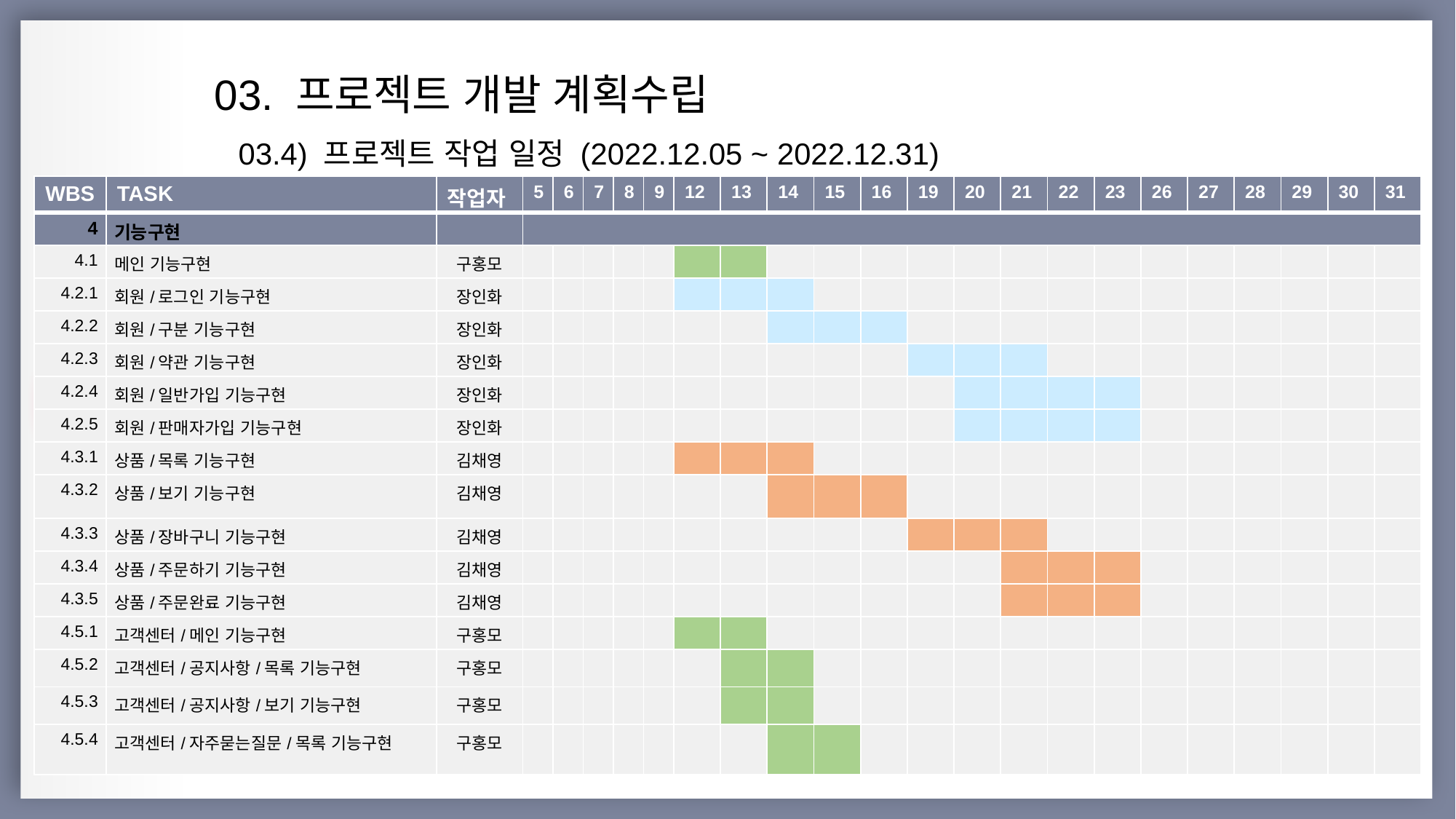

03. 프로젝트 개발 계획수립
03.4) 프로젝트 작업 일정 (2022.12.05 ~ 2022.12.31)
|  |
| --- |
| 프로젝트 개요 |
| 팀 구성 |
| 프로젝트 개발 계획 수립 |
| 프로젝트 작업 내역 |
|  |
|  |
|  |
|  |
| WBS | TASK | 작업자 | 5 | 6 | 7 | 8 | 9 | 12 | 13 | 14 | 15 | 16 | 19 | 20 | 21 | 22 | 23 | 26 | 27 | 28 | 29 | 30 | 31 |
| --- | --- | --- | --- | --- | --- | --- | --- | --- | --- | --- | --- | --- | --- | --- | --- | --- | --- | --- | --- | --- | --- | --- | --- |
| 4 | 기능구현 |  |  |  |  |  |  |  |  |  |  |  |  |  |  |  |  |  |  |  |  |  |  |
| 4.1 | 메인 기능구현 | 구홍모 |  |  |  |  |  |  |  |  |  |  |  |  |  |  |  |  |  |  |  |  |  |
| 4.2.1 | 회원/로그인 기능구현 | 장인화 |  |  |  |  |  |  |  |  |  |  |  |  |  |  |  |  |  |  |  |  |  |
| 4.2.2 | 회원/구분 기능구현 | 장인화 |  |  |  |  |  |  |  |  |  |  |  |  |  |  |  |  |  |  |  |  |  |
| 4.2.3 | 회원/약관 기능구현 | 장인화 |  |  |  |  |  |  |  |  |  |  |  |  |  |  |  |  |  |  |  |  |  |
| 4.2.4 | 회원/일반가입 기능구현 | 장인화 |  |  |  |  |  |  |  |  |  |  |  |  |  |  |  |  |  |  |  |  |  |
| 4.2.5 | 회원/판매자가입 기능구현 | 장인화 |  |  |  |  |  |  |  |  |  |  |  |  |  |  |  |  |  |  |  |  |  |
| 4.3.1 | 상품/목록 기능구현 | 김채영 |  |  |  |  |  |  |  |  |  |  |  |  |  |  |  |  |  |  |  |  |  |
| 4.3.2 | 상품/보기 기능구현 | 김채영 |  |  |  |  |  |  |  |  |  |  |  |  |  |  |  |  |  |  |  |  |  |
| 4.3.3 | 상품/장바구니 기능구현 | 김채영 |  |  |  |  |  |  |  |  |  |  |  |  |  |  |  |  |  |  |  |  |  |
| 4.3.4 | 상품/주문하기 기능구현 | 김채영 |  |  |  |  |  |  |  |  |  |  |  |  |  |  |  |  |  |  |  |  |  |
| 4.3.5 | 상품/주문완료 기능구현 | 김채영 |  |  |  |  |  |  |  |  |  |  |  |  |  |  |  |  |  |  |  |  |  |
| 4.5.1 | 고객센터/메인 기능구현 | 구홍모 |  |  |  |  |  |  |  |  |  |  |  |  |  |  |  |  |  |  |  |  |  |
| 4.5.2 | 고객센터/공지사항/목록 기능구현 | 구홍모 |  |  |  |  |  |  |  |  |  |  |  |  |  |  |  |  |  |  |  |  |  |
| 4.5.3 | 고객센터/공지사항/보기 기능구현 | 구홍모 |  |  |  |  |  |  |  |  |  |  |  |  |  |  |  |  |  |  |  |  |  |
| 4.5.4 | 고객센터/자주묻는질문/목록 기능구현 | 구홍모 |  |  |  |  |  |  |  |  |  |  |  |  |  |  |  |  |  |  |  |  |  |